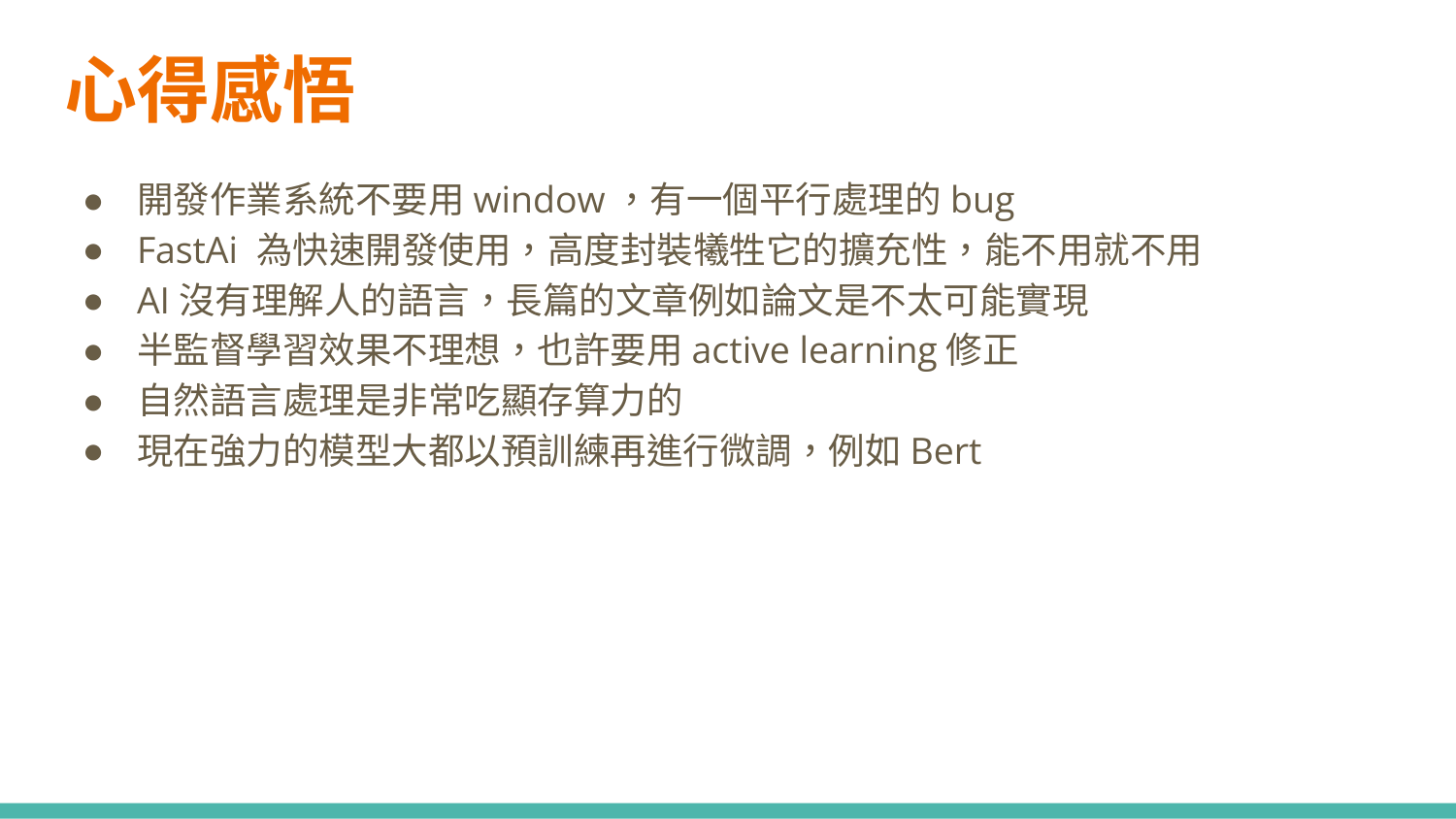

# 心得感悟

開發作業系統不要用window，有一個平行處理的bug
FastAi 為快速開發使用，高度封裝犧牲它的擴充性，能不用就不用
AI沒有理解人的語言，長篇的文章例如論文是不太可能實現
半監督學習效果不理想，也許要用active learning修正
自然語言處理是非常吃顯存算力的
現在強力的模型大都以預訓練再進行微調，例如Bert